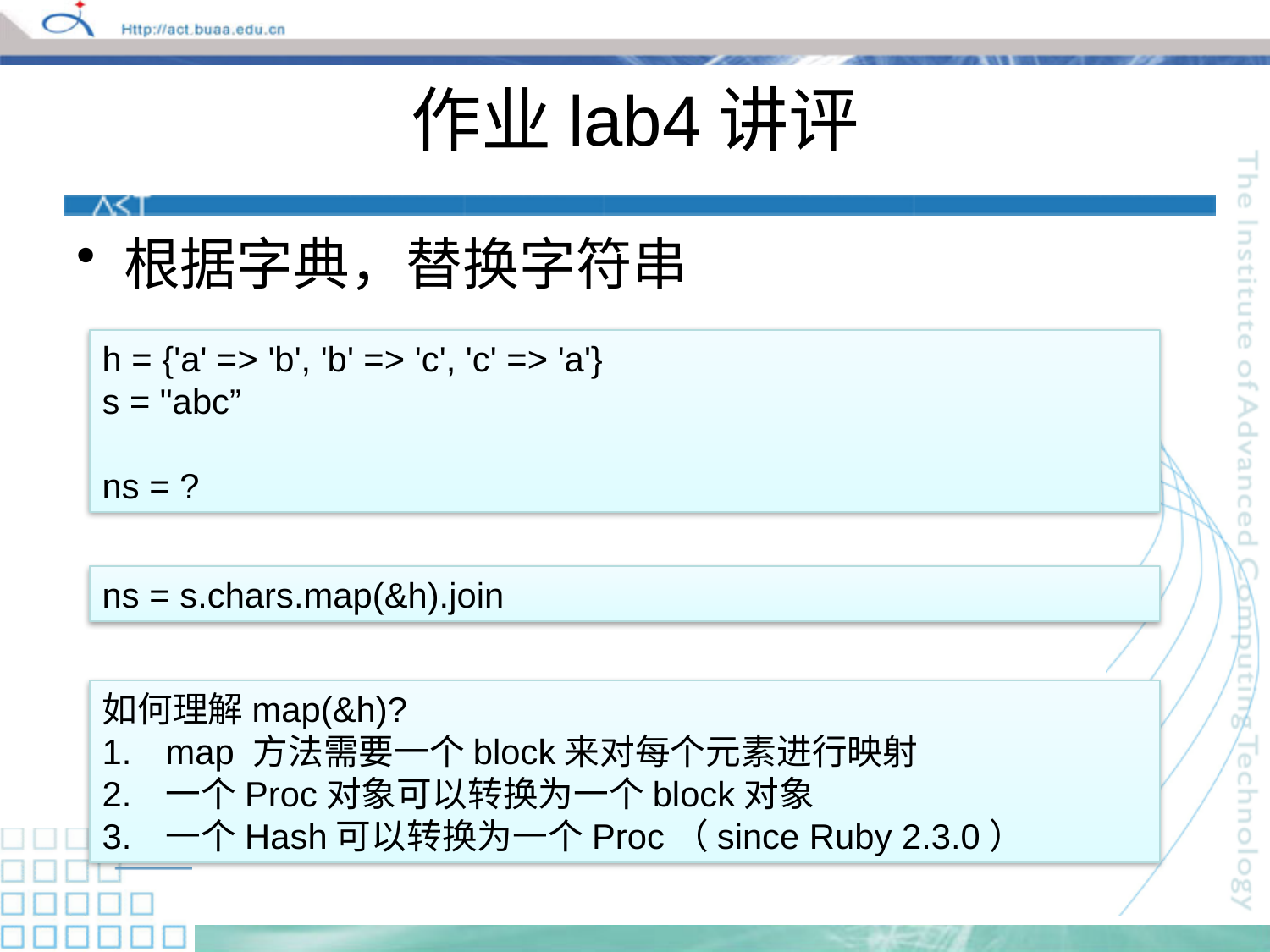

# 作业lab4讲评
根据字典，替换字符串

h = {'a' => 'b', 'b' => 'c', 'c' => 'a'}
s = "abc”

ns = ?
ns = s.chars.map(&h).join
如何理解map(&h)?
map 方法需要一个block来对每个元素进行映射
一个Proc对象可以转换为一个block对象
一个Hash可以转换为一个Proc（since Ruby 2.3.0）